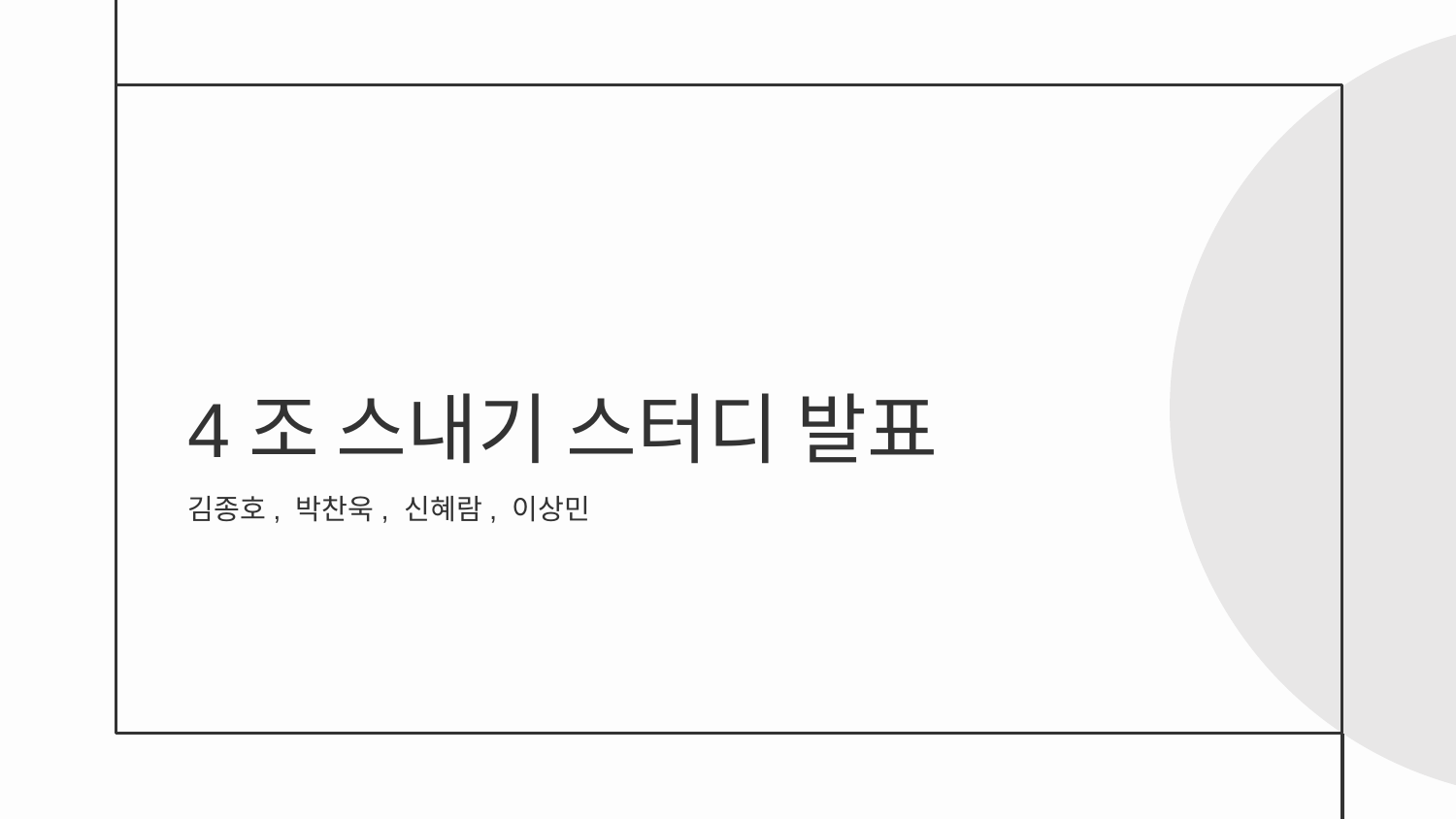

# 4조 스내기 스터디 발표
김종호, 박찬욱, 신혜람, 이상민